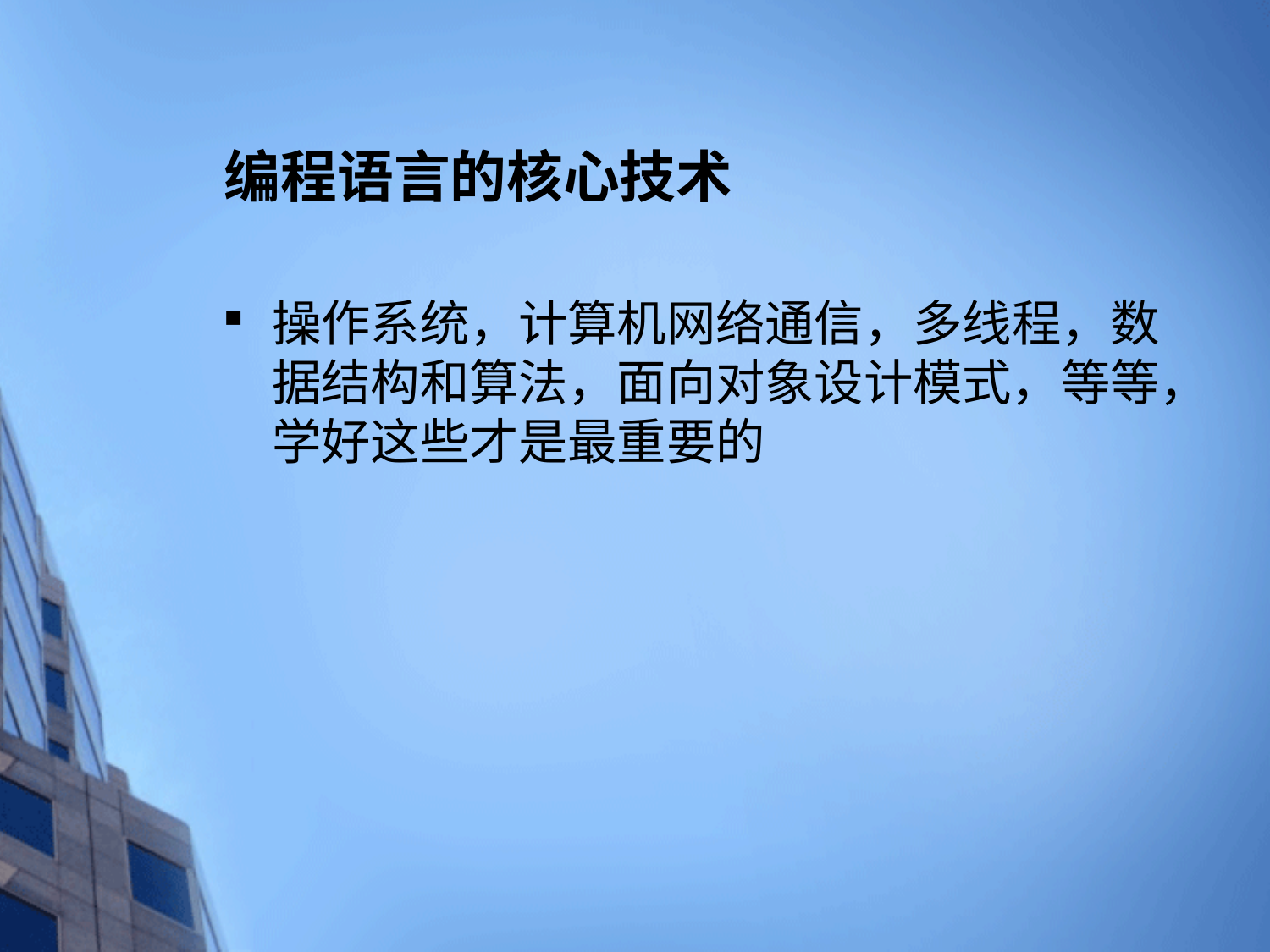

# 编程语言的核心技术
操作系统，计算机网络通信，多线程，数据结构和算法，面向对象设计模式，等等，学好这些才是最重要的